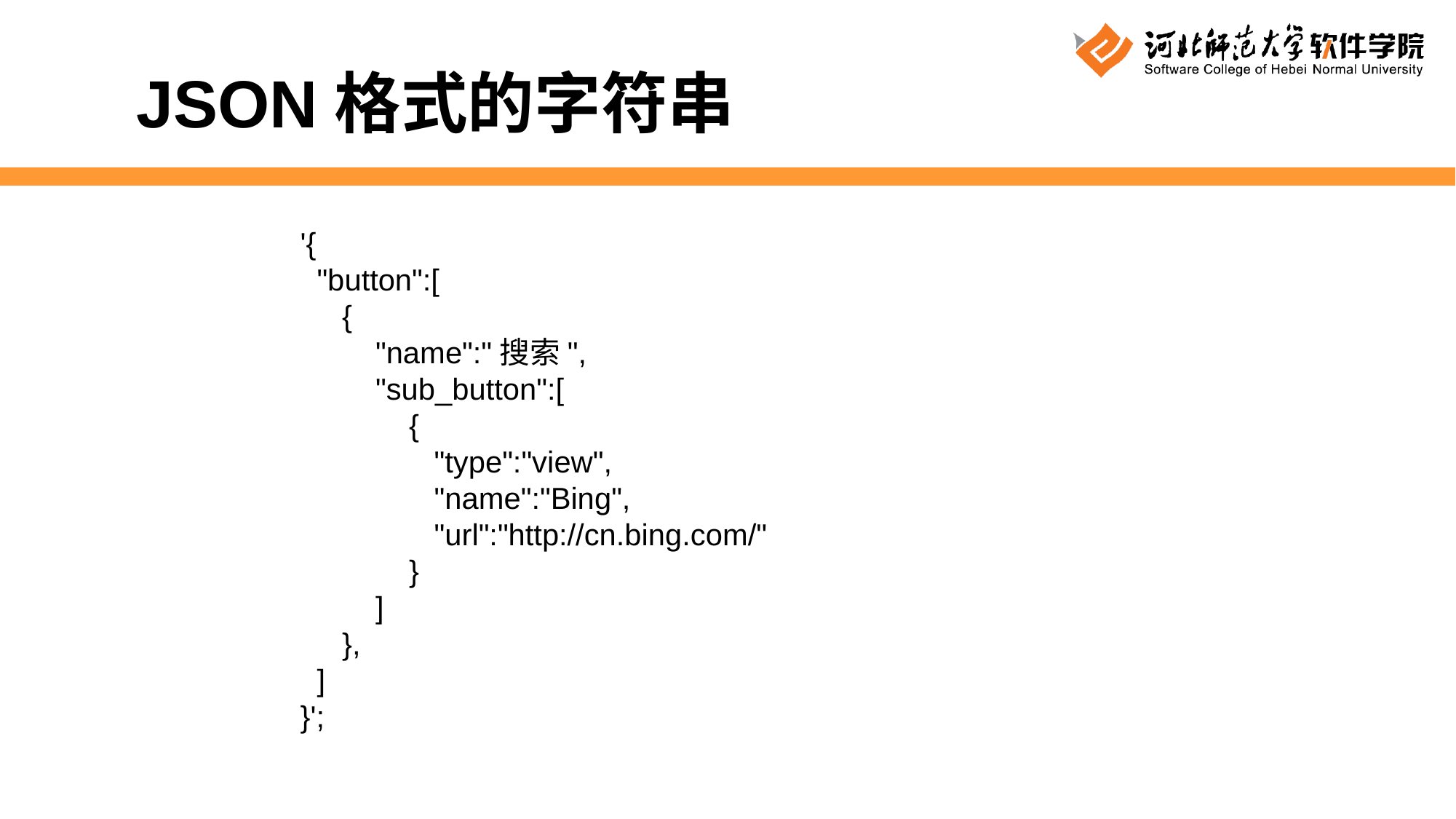

JSON格式的字符串
'{
  "button":[
     {
         "name":"搜索",
         "sub_button":[
             {
                "type":"view",
                "name":"Bing",
                "url":"http://cn.bing.com/"
             }
         ]
     },
  ]
}';